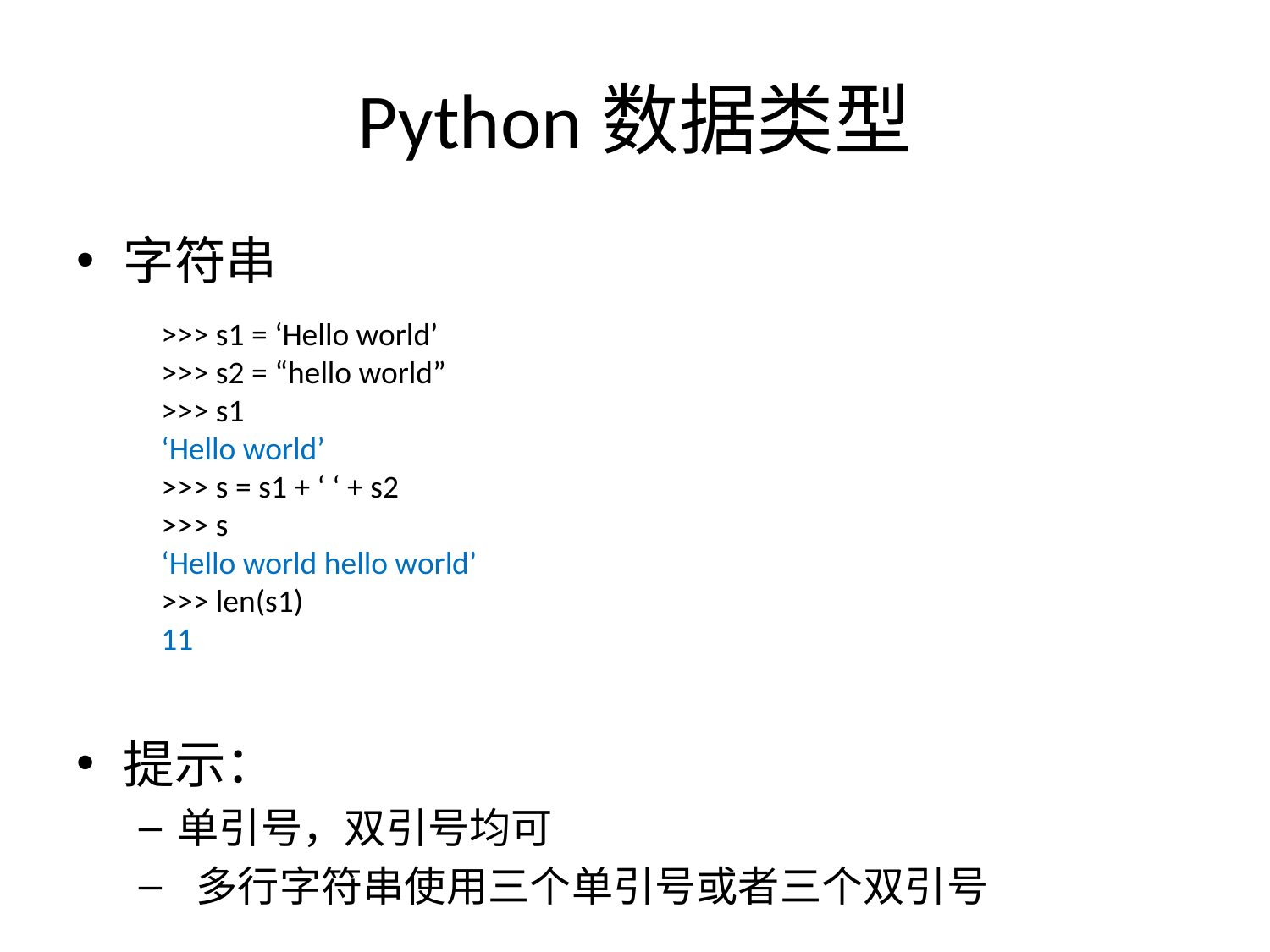

# Python数据类型
字符串

提示：
单引号，双引号均可
 多行字符串使用三个单引号或者三个双引号
>>> s1 = ‘Hello world’
>>> s2 = “hello world”
>>> s1
‘Hello world’
>>> s = s1 + ‘ ‘ + s2
>>> s
‘Hello world hello world’
>>> len(s1)
11